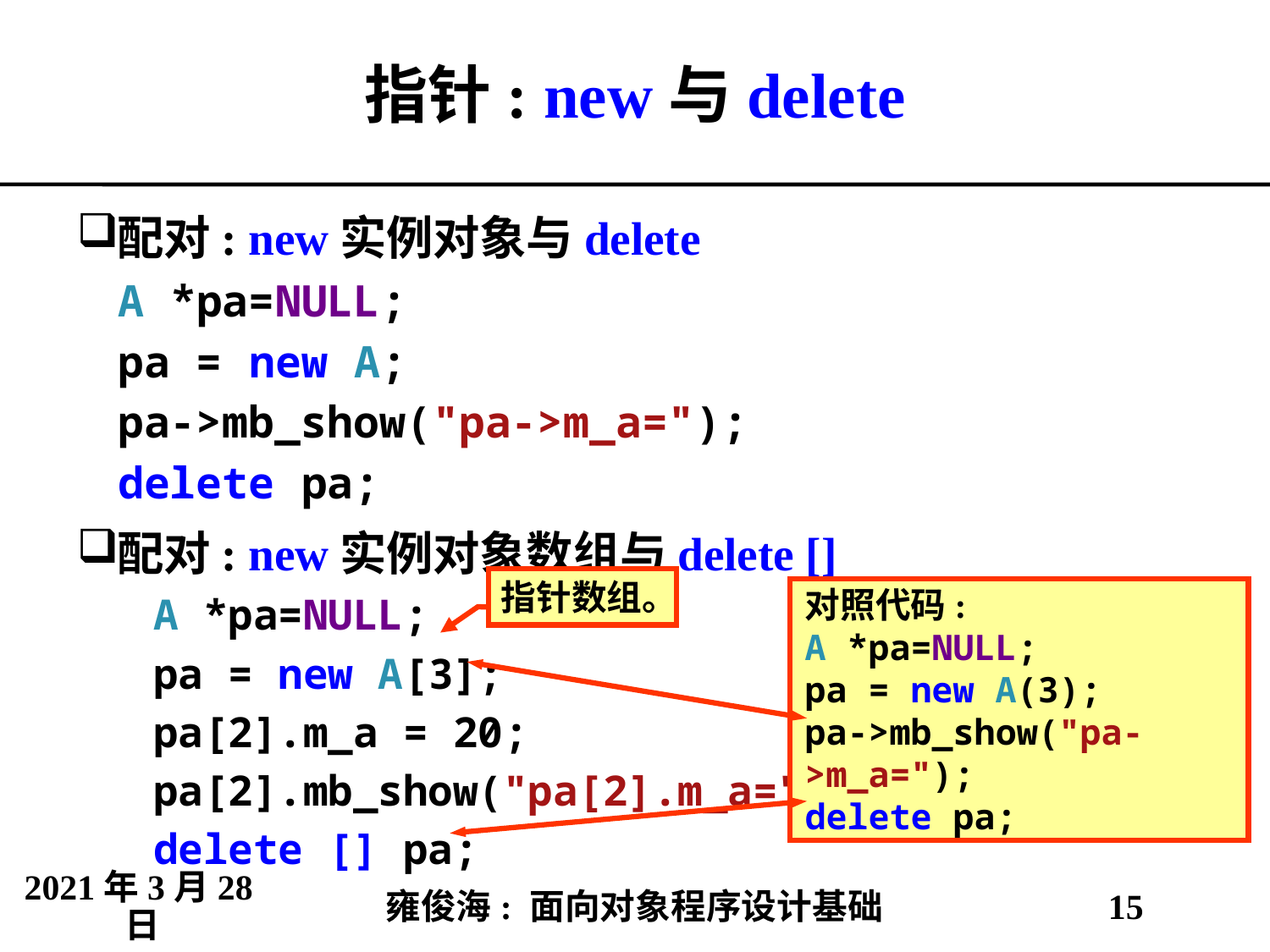

# 指针: new与delete

配对: new实例对象与delete
A *pa=NULL;
pa = new A;
pa->mb_show("pa->m_a=");
delete pa;
配对: new实例对象数组与delete []
A *pa=NULL;
pa = new A[3];
pa[2].m_a = 20;
pa[2].mb_show("pa[2].m_a=");
delete [] pa;
指针数组。
对照代码:
A *pa=NULL;
pa = new A(3);
pa->mb_show("pa->m_a=");
delete pa;
2021年3月28日
雍俊海: 面向对象程序设计基础
15